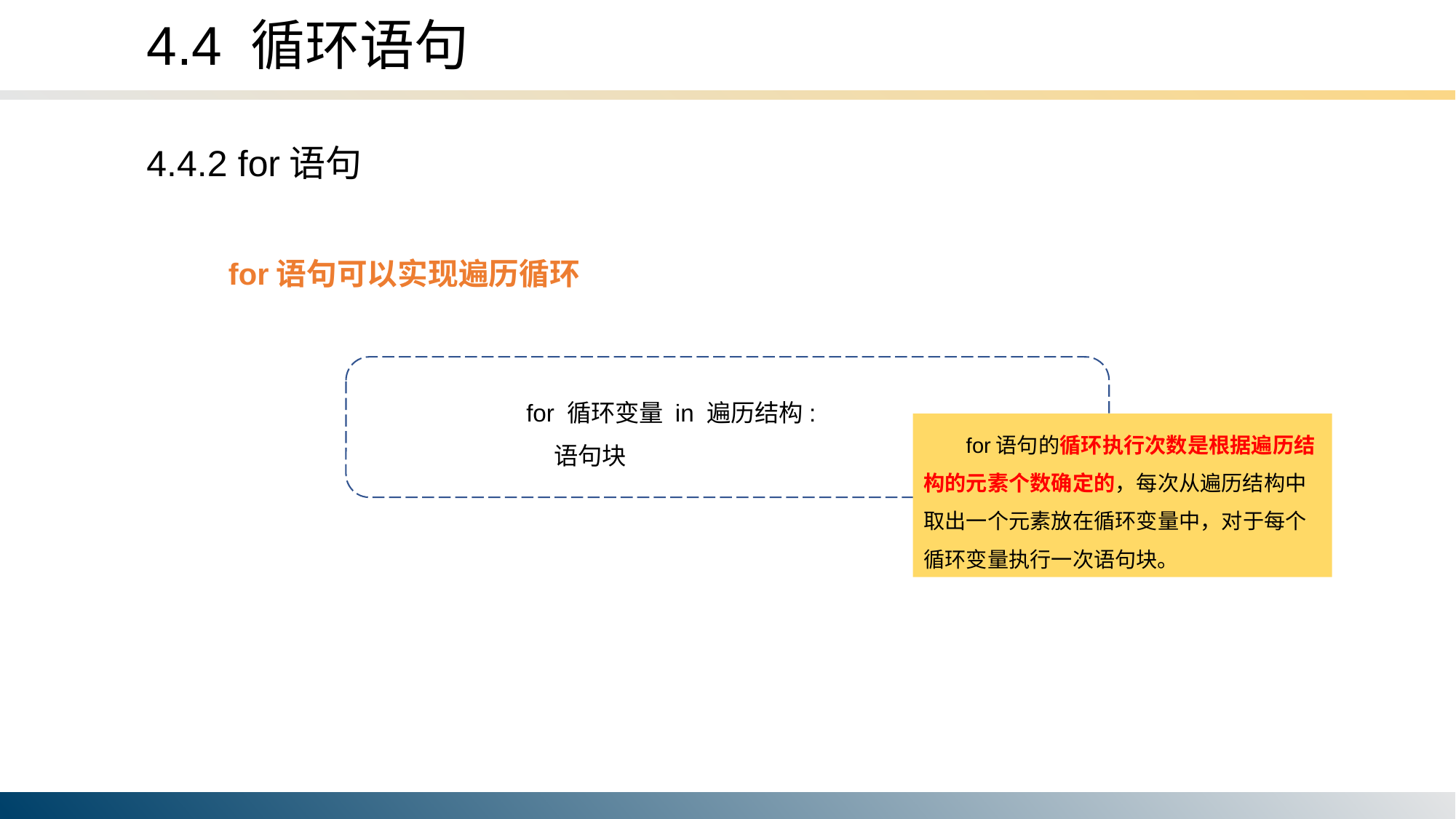

4.4 循环语句
4.4.2 for语句
for语句可以实现遍历循环

for 循环变量 in 遍历结构:
    语句块
for语句的循环执行次数是根据遍历结构的元素个数确定的，每次从遍历结构中取出一个元素放在循环变量中，对于每个循环变量执行一次语句块。